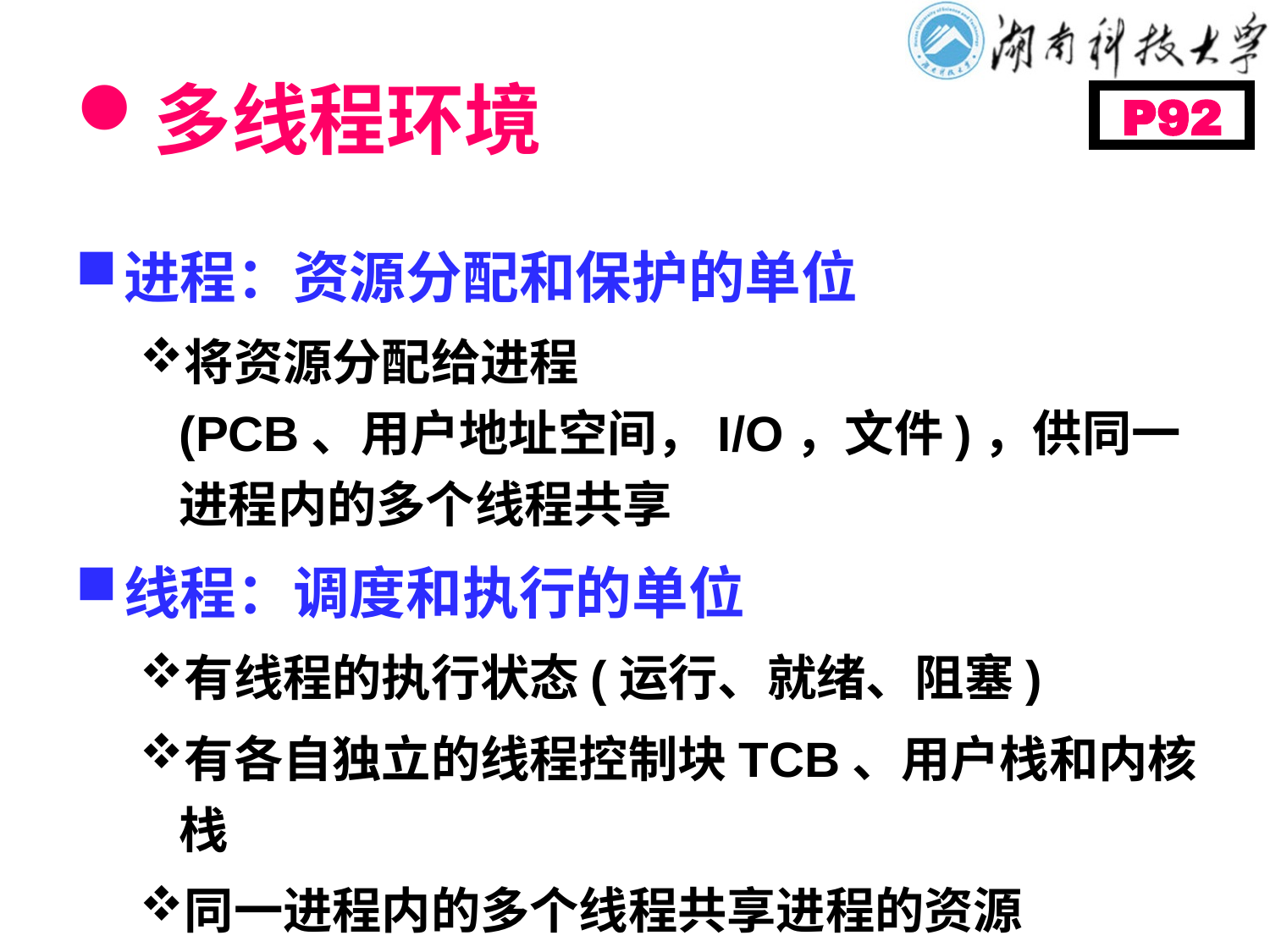

# 多线程环境
P92
进程：资源分配和保护的单位
将资源分配给进程 (PCB、用户地址空间，I/O，文件)，供同一进程内的多个线程共享
线程：调度和执行的单位
有线程的执行状态(运行、就绪、阻塞)
有各自独立的线程控制块TCB、用户栈和内核栈
同一进程内的多个线程共享进程的资源